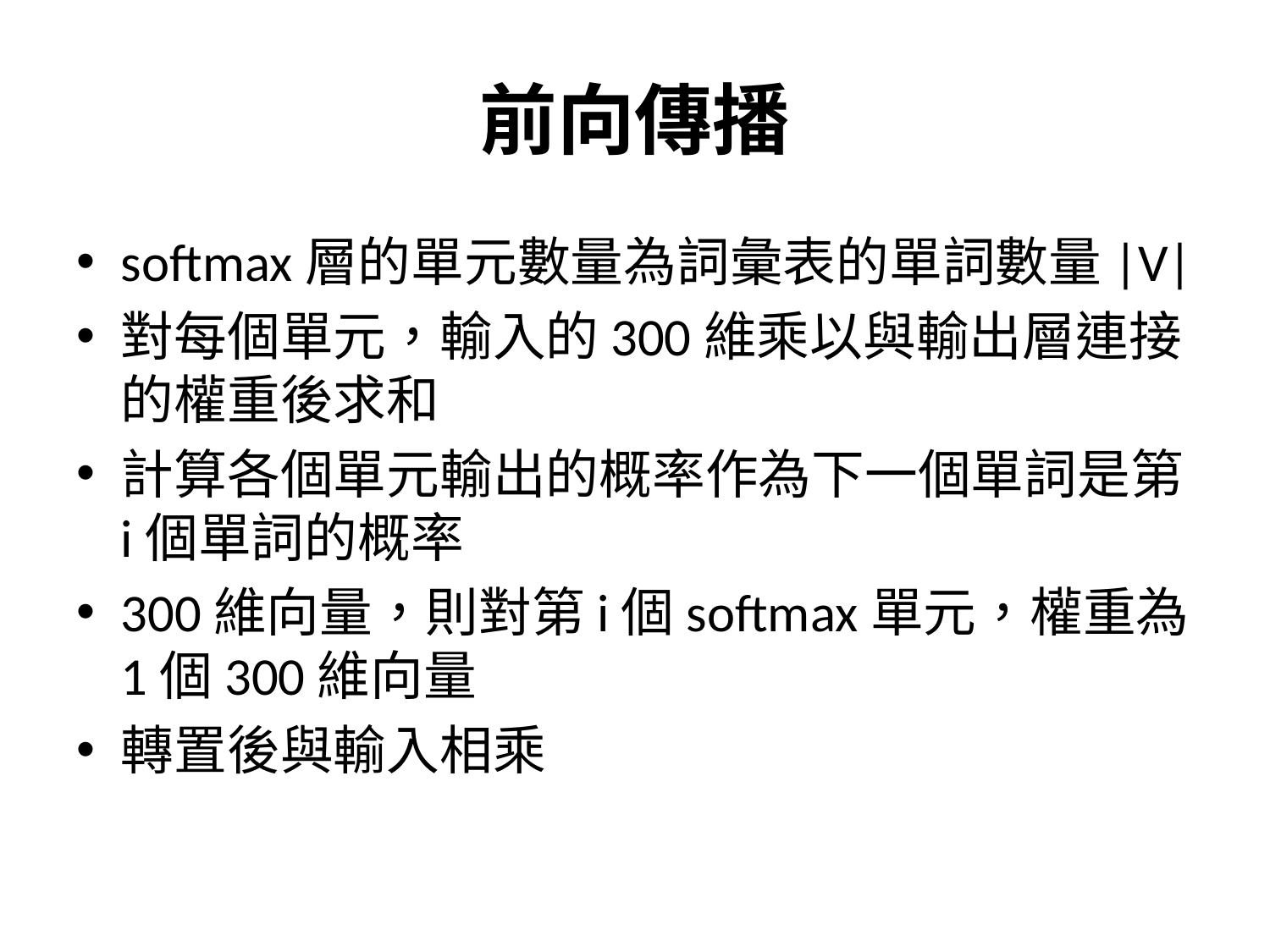

# 前向傳播
softmax層的單元數量為詞彙表的單詞數量|V|
對每個單元，輸入的300維乘以與輸出層連接的權重後求和
計算各個單元輸出的概率作為下一個單詞是第i個單詞的概率
300維向量，則對第i個softmax單元，權重為1個300維向量
轉置後與輸入相乘